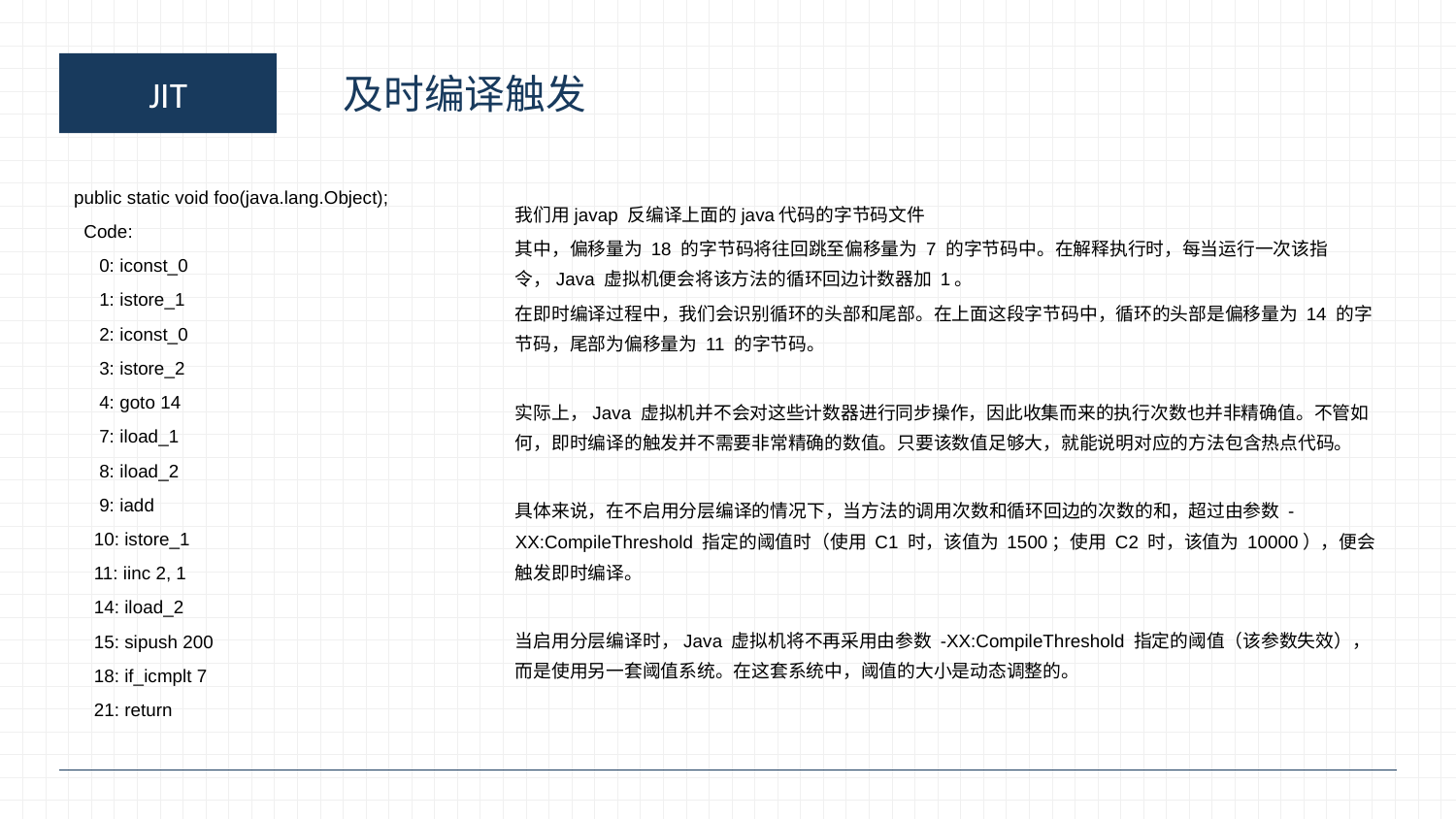

JIT
及时编译触发
public static void foo(java.lang.Object);
  Code:
     0: iconst_0
     1: istore_1
     2: iconst_0
     3: istore_2
     4: goto 14
     7: iload_1
     8: iload_2
     9: iadd
    10: istore_1
    11: iinc 2, 1
    14: iload_2
    15: sipush 200
    18: if_icmplt 7
    21: return
我们用javap 反编译上面的java代码的字节码文件
其中，偏移量为 18 的字节码将往回跳至偏移量为 7 的字节码中。在解释执行时，每当运行一次该指令，Java 虚拟机便会将该方法的循环回边计数器加 1。
在即时编译过程中，我们会识别循环的头部和尾部。在上面这段字节码中，循环的头部是偏移量为 14 的字节码，尾部为偏移量为 11 的字节码。

实际上，Java 虚拟机并不会对这些计数器进行同步操作，因此收集而来的执行次数也并非精确值。不管如何，即时编译的触发并不需要非常精确的数值。只要该数值足够大，就能说明对应的方法包含热点代码。

具体来说，在不启用分层编译的情况下，当方法的调用次数和循环回边的次数的和，超过由参数 -XX:CompileThreshold 指定的阈值时（使用 C1 时，该值为 1500；使用 C2 时，该值为 10000），便会触发即时编译。

当启用分层编译时，Java 虚拟机将不再采用由参数 -XX:CompileThreshold 指定的阈值（该参数失效），而是使用另一套阈值系统。在这套系统中，阈值的大小是动态调整的。